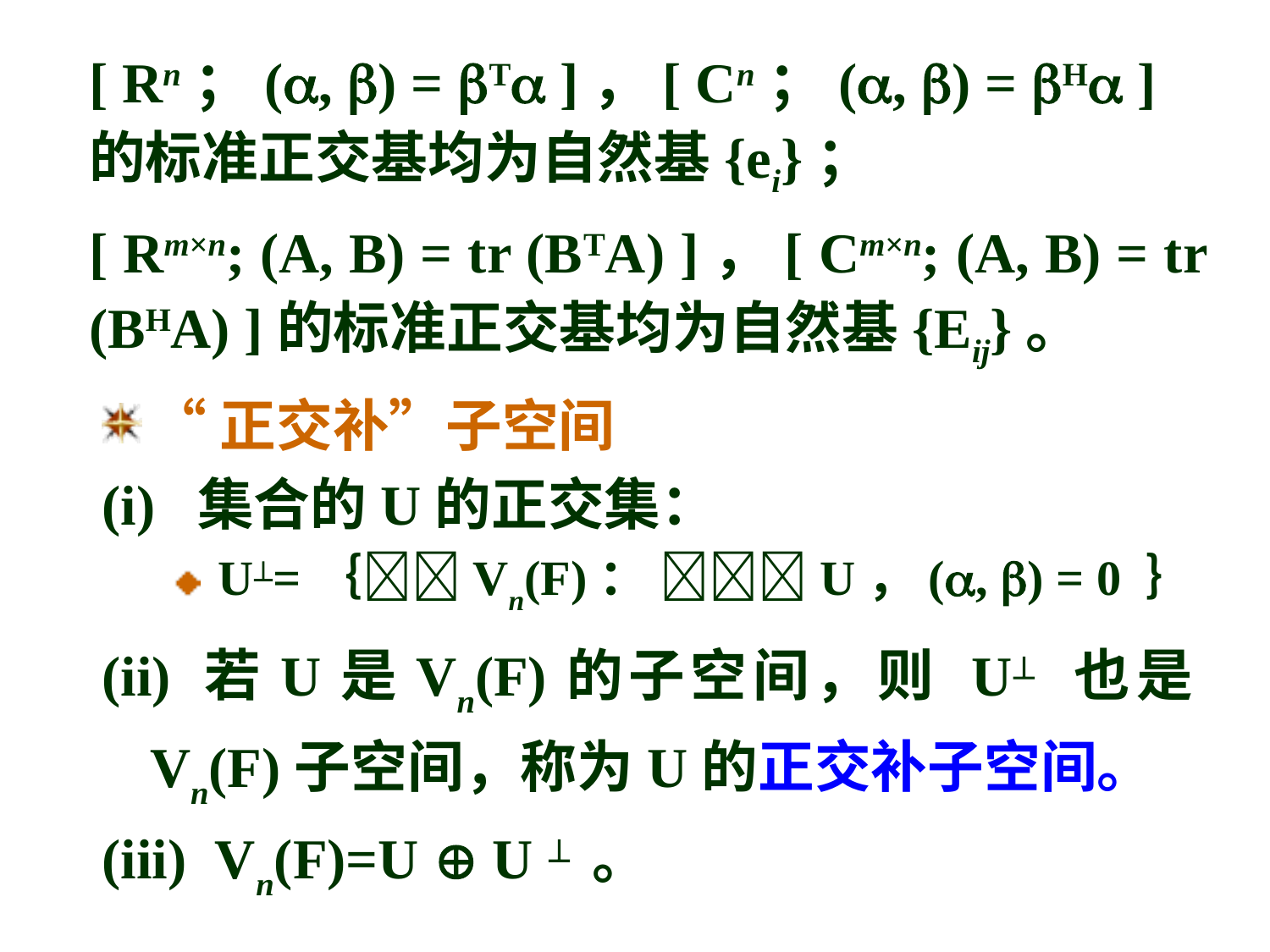

[ Rn；(α, β) = βTα ]，[ Cn；(α, β) = βHα ]的标准正交基均为自然基{ei}；
[ Rm×n; (A, B) = tr (BTA) ]，[ Cm×n; (A, B) = tr (BHA) ]的标准正交基均为自然基{Eij}。
“正交补”子空间
(i)  集合的U的正交集：
 U⊥=｛α∈Vn(F)： ∀β∈U，(α, β) = 0 ｝
(ii) 若U是Vn(F)的子空间，则 U⊥ 也是Vn(F)子空间，称为U的正交补子空间。
(iii)  Vn(F)=U ⊕ U ⊥ 。